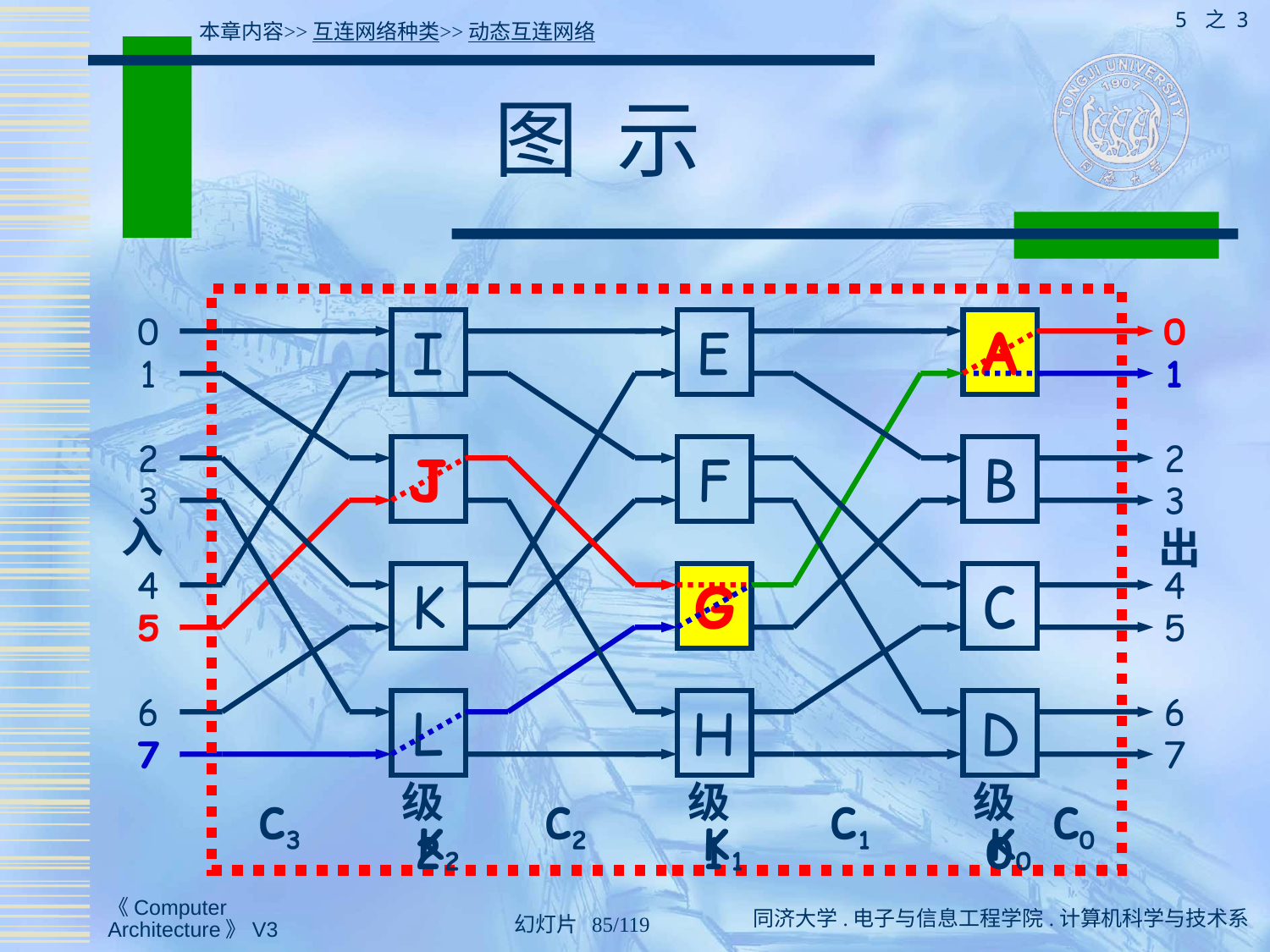

5 之 3
本章内容>>互连网络种类>>动态互连网络
# 图  示

0
I
E
A
0

1
1

2
J
F
B
2

3
3

入
出
4
K
G
C
4

5
5

6
L
H
D
6

7
7

级2
级1
级0
C3
C2
C1
C0
K2
K1
K0